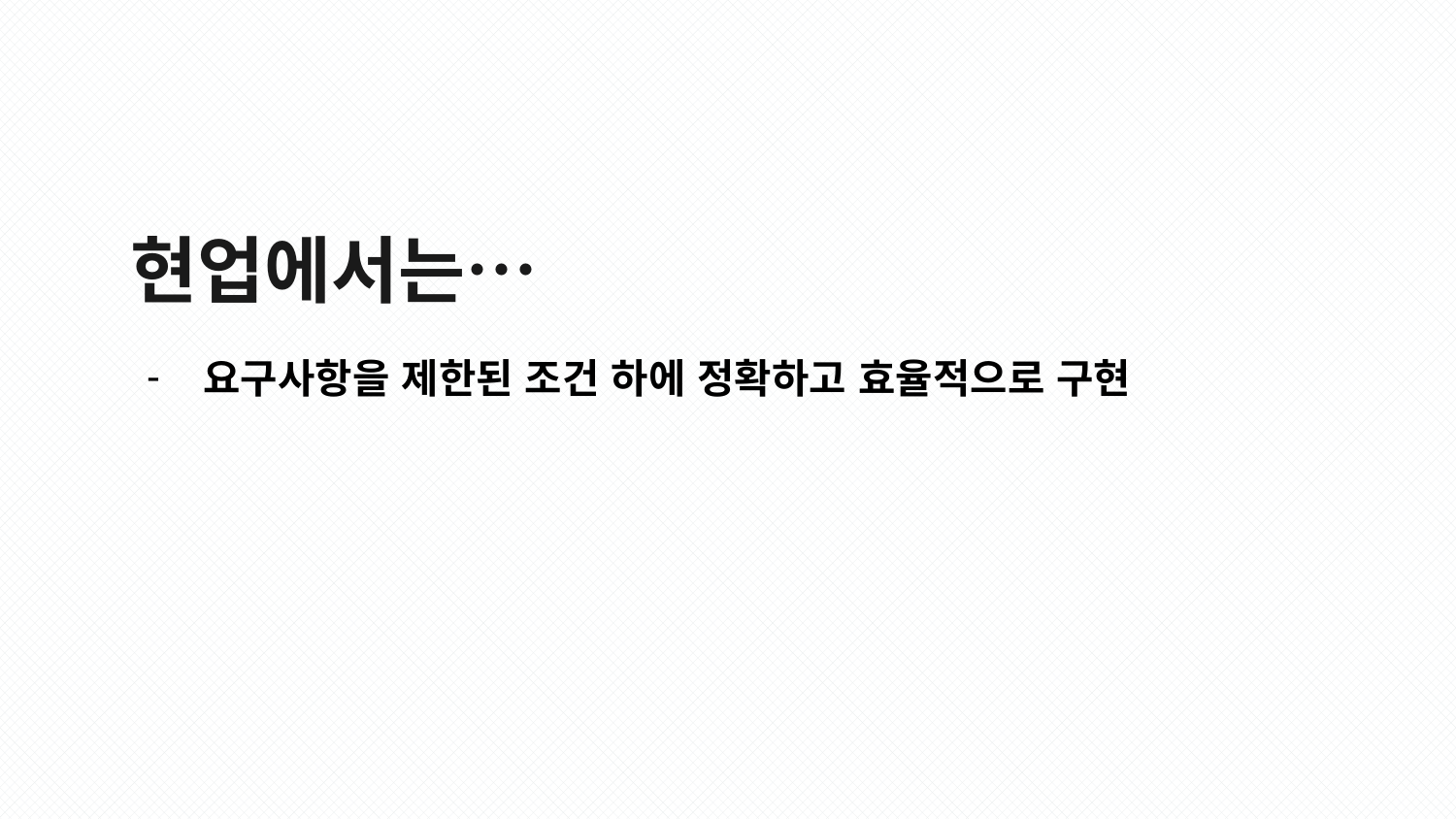

# 현업에서는…
요구사항을 제한된 조건 하에 정확하고 효율적으로 구현